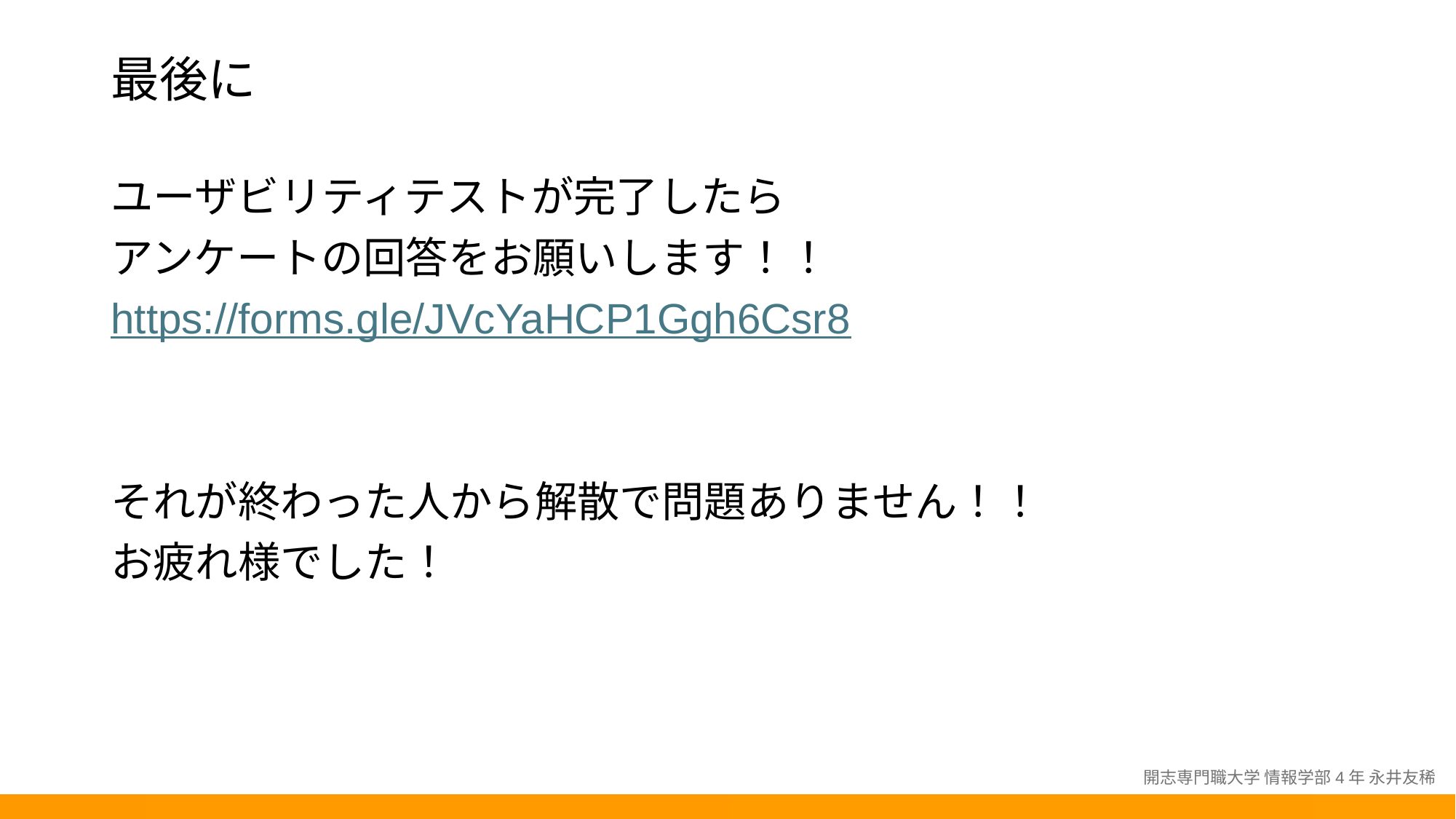

# 最後に
ユーザビリティテストが完了したら
アンケートの回答をお願いします！！
https://forms.gle/JVcYaHCP1Ggh6Csr8

それが終わった人から解散で問題ありません！！
お疲れ様でした！